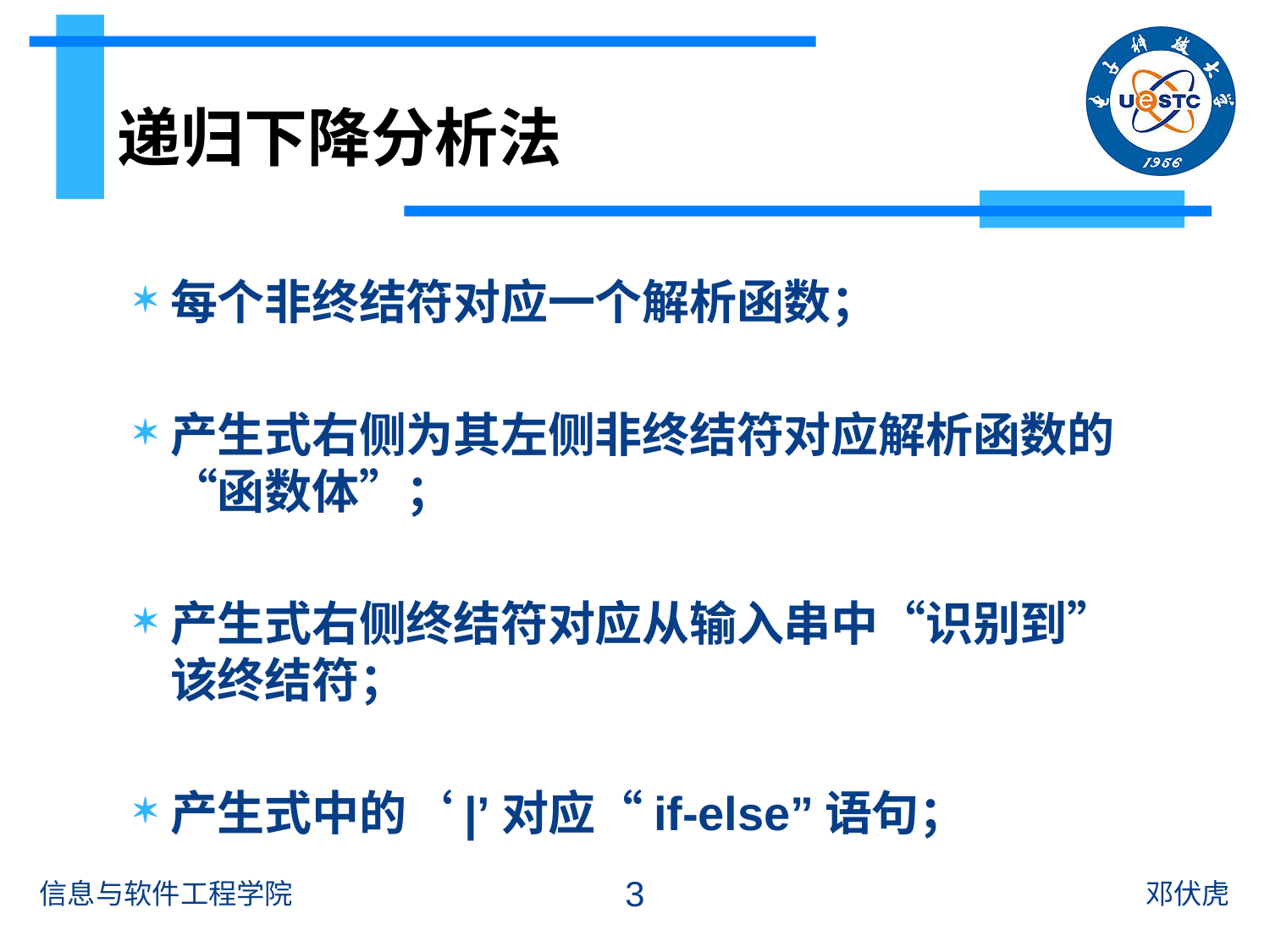

# 递归下降分析法
每个非终结符对应一个解析函数；

产生式右侧为其左侧非终结符对应解析函数的“函数体”；

产生式右侧终结符对应从输入串中“识别到”该终结符；

产生式中的‘|’对应“if-else”语句；
3
信息与软件工程学院
邓伏虎